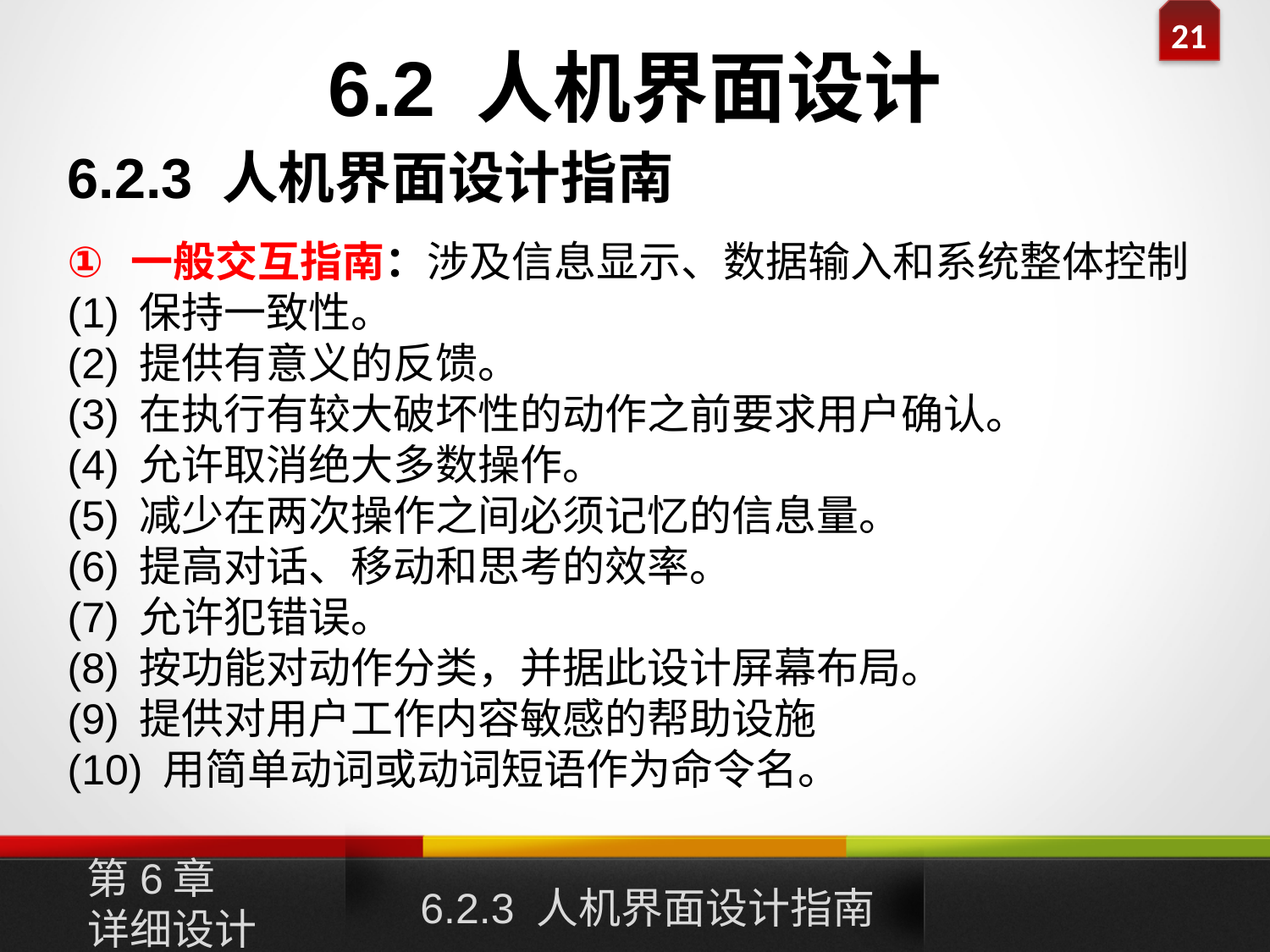

# 6.2 人机界面设计
6.2.3 人机界面设计指南
一般交互指南：涉及信息显示、数据输入和系统整体控制
 保持一致性。
 提供有意义的反馈。
 在执行有较大破坏性的动作之前要求用户确认。
 允许取消绝大多数操作。
 减少在两次操作之间必须记忆的信息量。
 提高对话、移动和思考的效率。
 允许犯错误。
 按功能对动作分类，并据此设计屏幕布局。
 提供对用户工作内容敏感的帮助设施
 用简单动词或动词短语作为命令名。
第6章
详细设计
6.2.3 人机界面设计指南